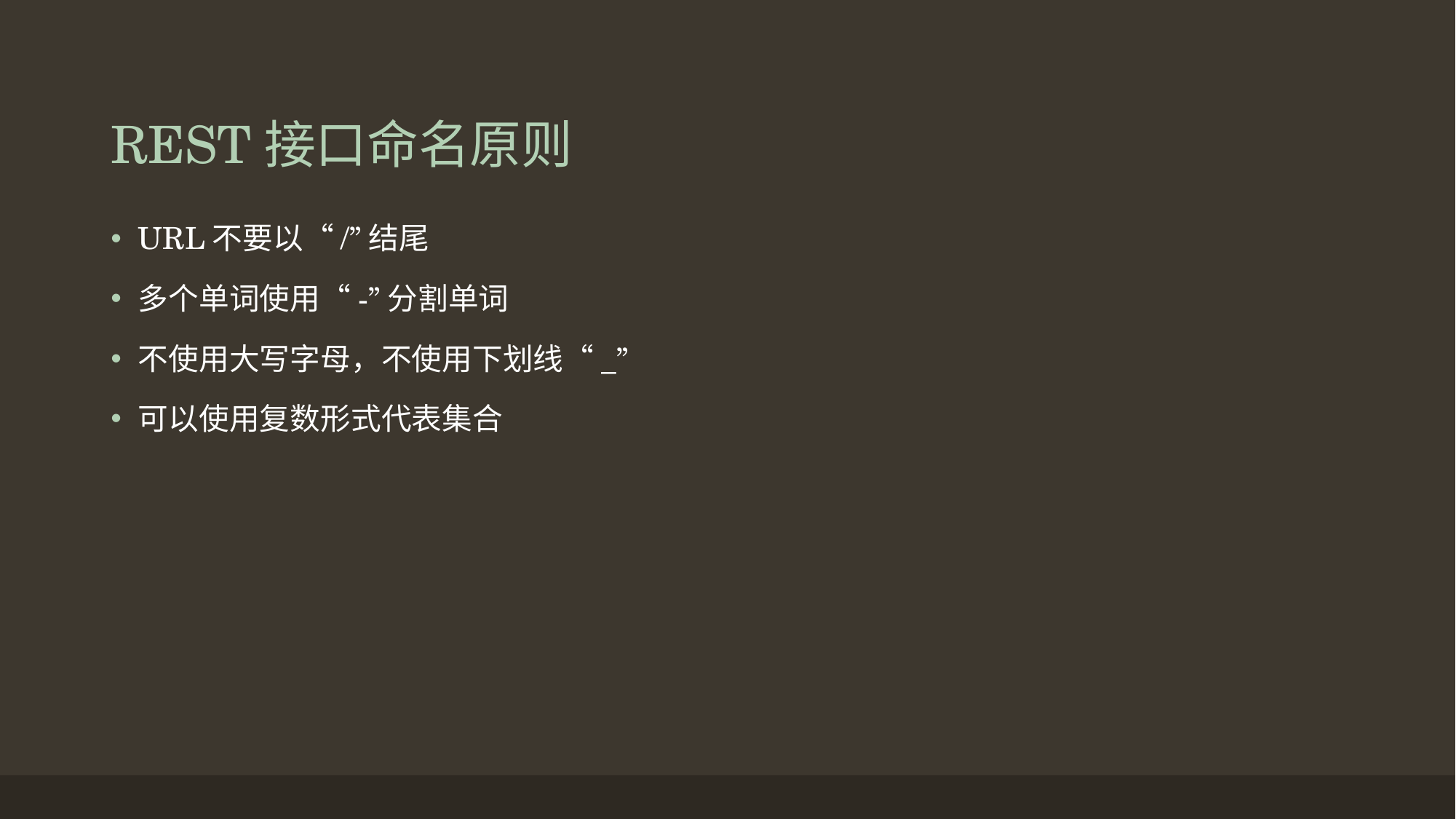

# REST接口命名原则
URL不要以“/”结尾
多个单词使用“-”分割单词
不使用大写字母，不使用下划线“_”
可以使用复数形式代表集合